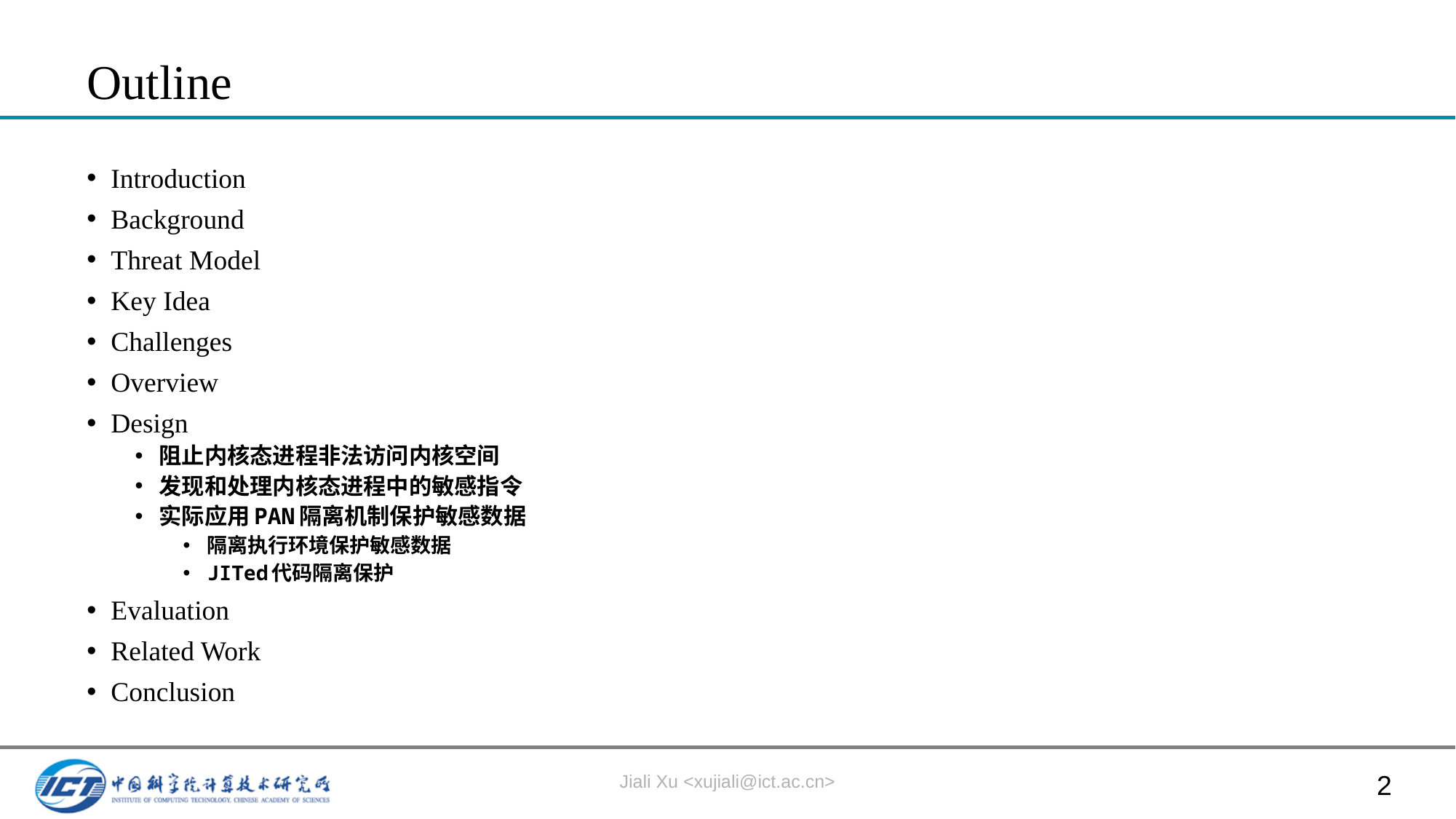

# Outline
Introduction
Background
Threat Model
Key Idea
Challenges
Overview
Design
阻止内核态进程非法访问内核空间
发现和处理内核态进程中的敏感指令
实际应用PAN隔离机制保护敏感数据
隔离执行环境保护敏感数据
JITed代码隔离保护
Evaluation
Related Work
Conclusion

Jiali Xu <xujiali@ict.ac.cn>
2